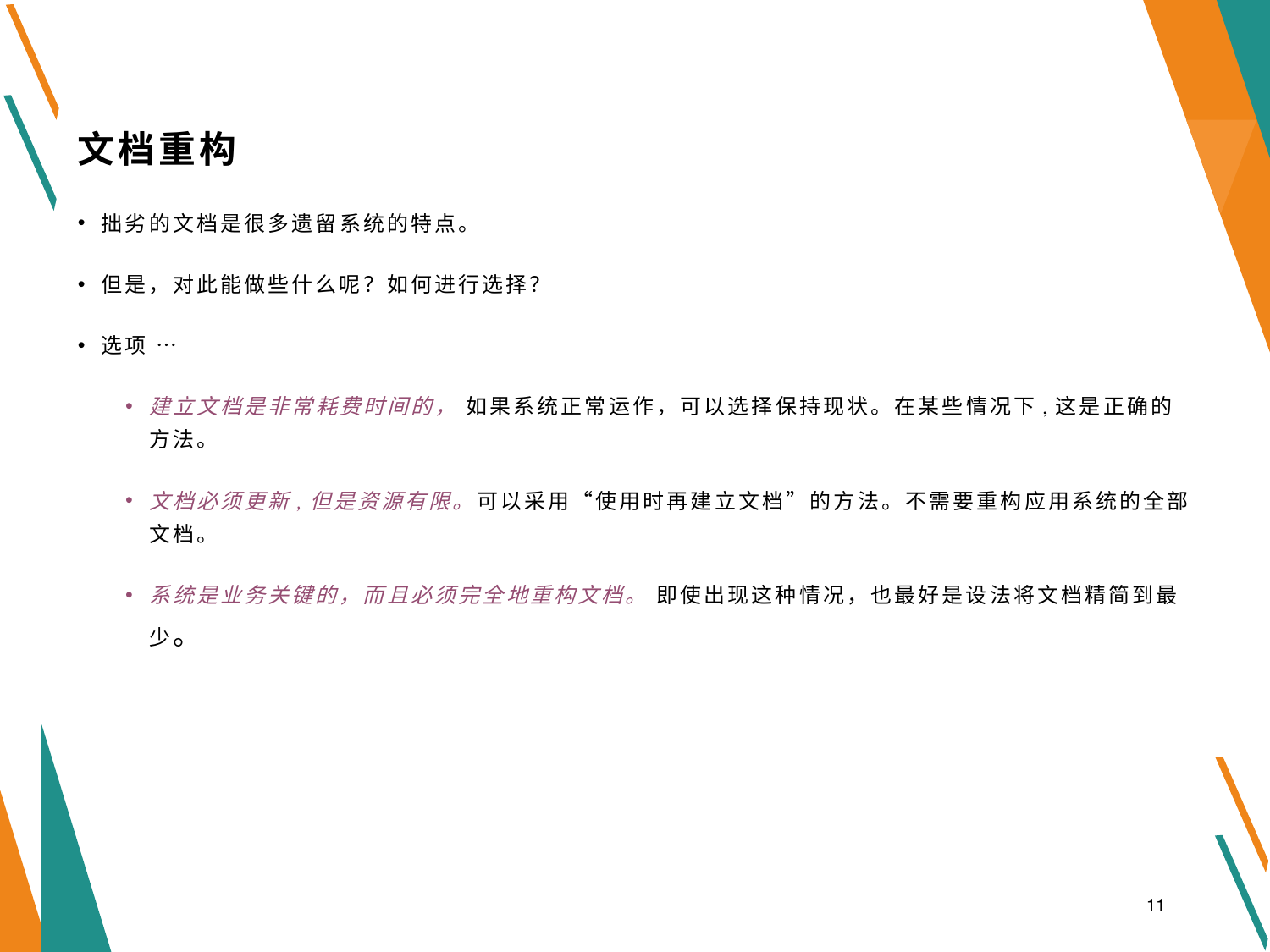

# 文档重构
拙劣的文档是很多遗留系统的特点。
但是，对此能做些什么呢？如何进行选择？
选项 …
建立文档是非常耗费时间的， 如果系统正常运作，可以选择保持现状。在某些情况下,这是正确的方法。
文档必须更新,但是资源有限。可以采用“使用时再建立文档”的方法。不需要重构应用系统的全部文档。
系统是业务关键的，而且必须完全地重构文档。 即使出现这种情况，也最好是设法将文档精简到最少。
11